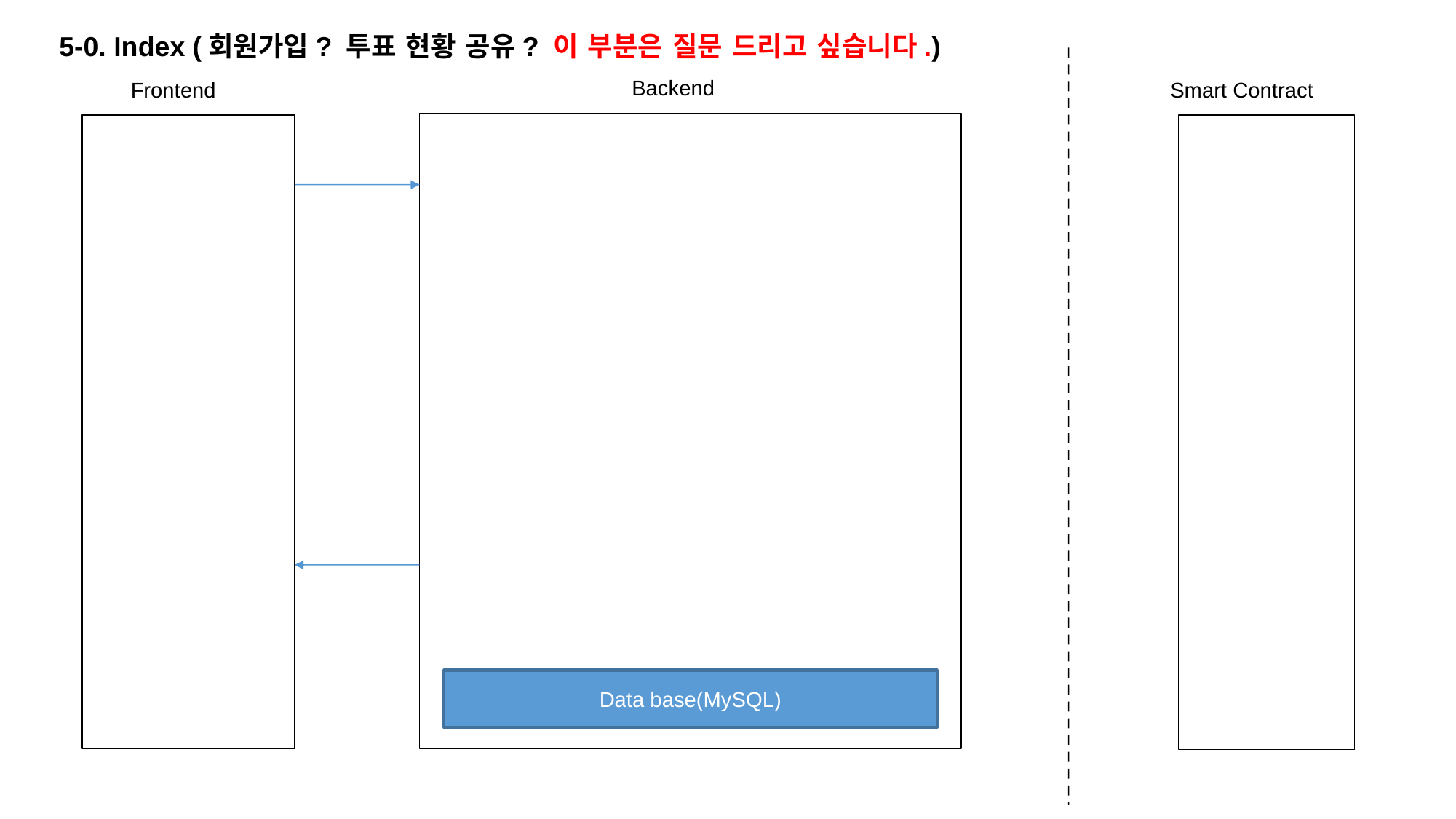

5-0. Index (회원가입? 투표 현황 공유? 이 부분은 질문 드리고 싶습니다.)

Backend
Frontend
Smart Contract

Data base(MySQL)